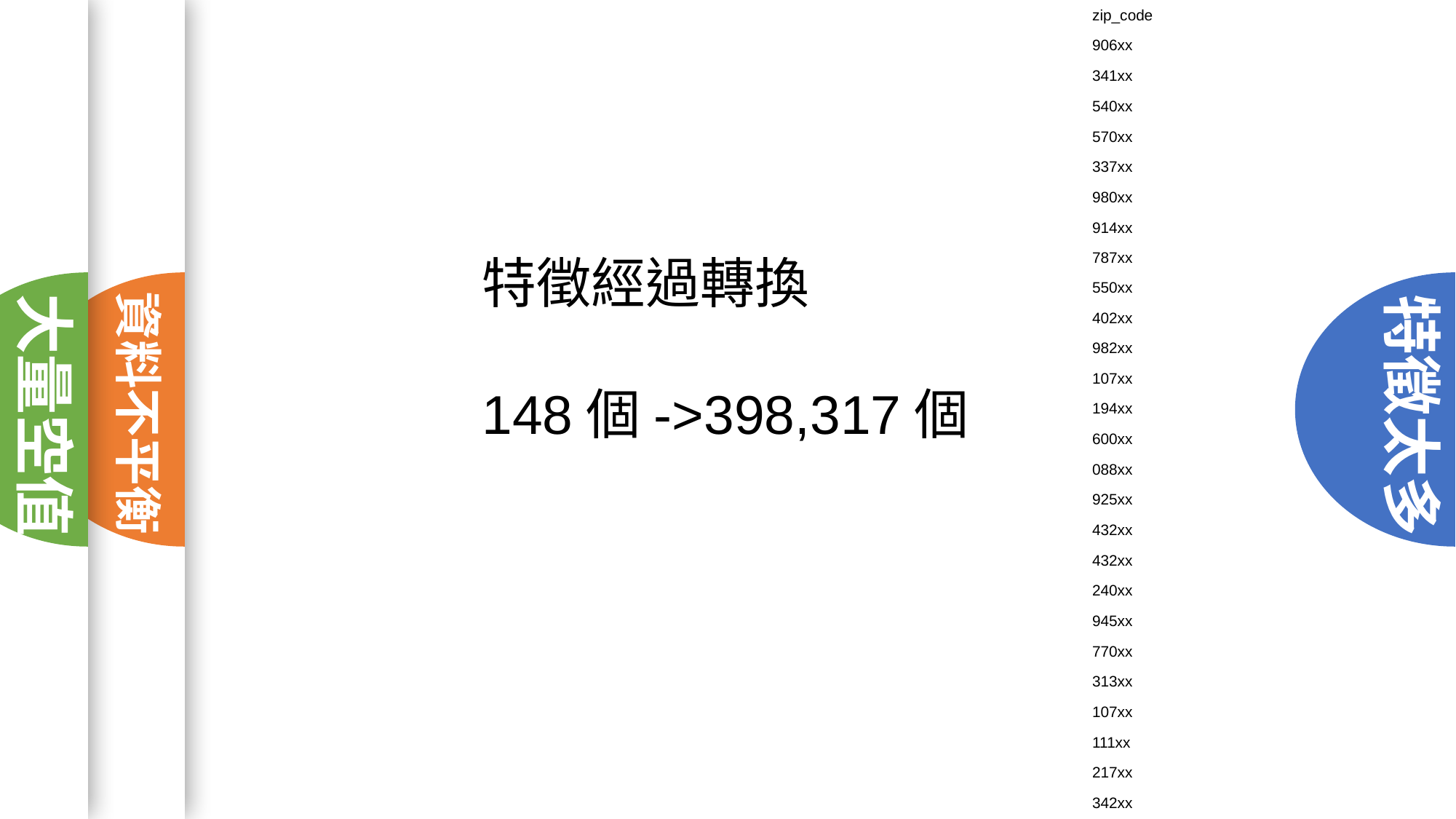

| zip\_code |
| --- |
| 906xx |
| 341xx |
| 540xx |
| 570xx |
| 337xx |
| 980xx |
| 914xx |
| 787xx |
| 550xx |
| 402xx |
| 982xx |
| 107xx |
| 194xx |
| 600xx |
| 088xx |
| 925xx |
| 432xx |
| 432xx |
| 240xx |
| 945xx |
| 770xx |
| 313xx |
| 107xx |
| 111xx |
| 217xx |
| 342xx |
特徵經過轉換

148個->398,317個

資料不平衡

大量空值
特徵太多